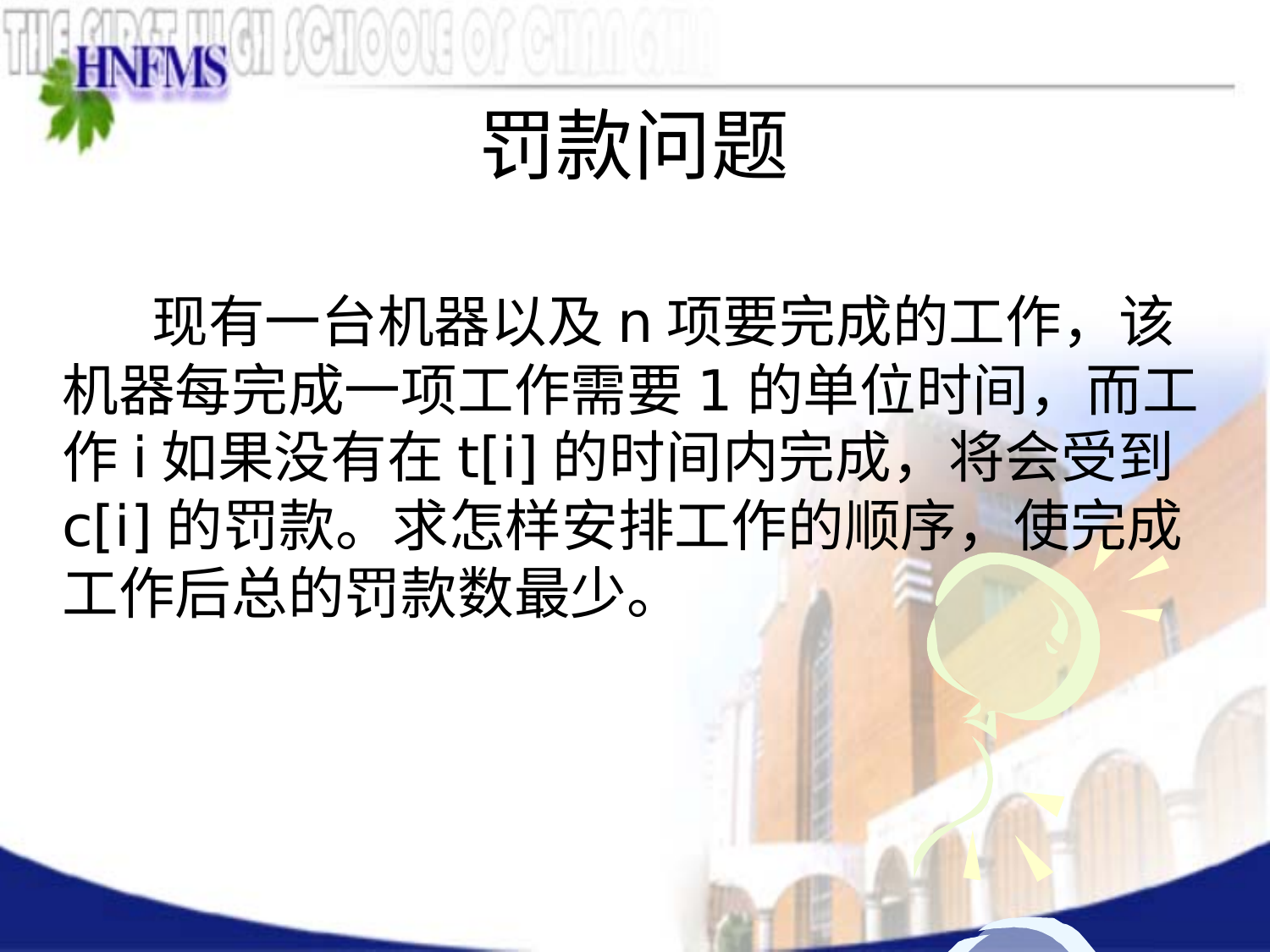

罚款问题
      现有一台机器以及n项要完成的工作，该机器每完成一项工作需要1的单位时间，而工作i如果没有在t[i]的时间内完成，将会受到c[i]的罚款。求怎样安排工作的顺序，使完成工作后总的罚款数最少。